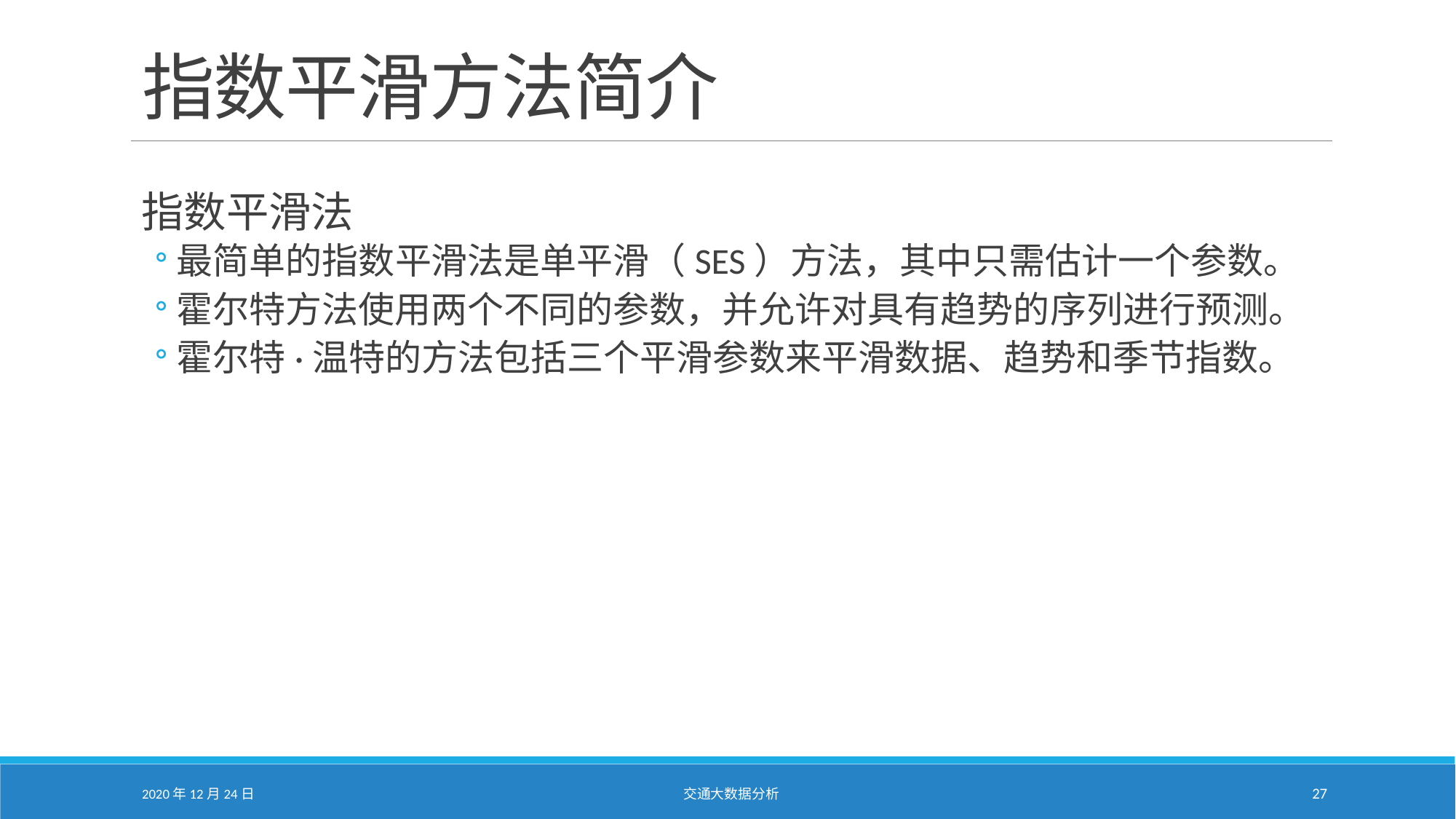

# 指数平滑方法简介
指数平滑法
最简单的指数平滑法是单平滑（SES）方法，其中只需估计一个参数。
霍尔特方法使用两个不同的参数，并允许对具有趋势的序列进行预测。
霍尔特·温特的方法包括三个平滑参数来平滑数据、趋势和季节指数。
2020年12月24日
交通大数据分析
27